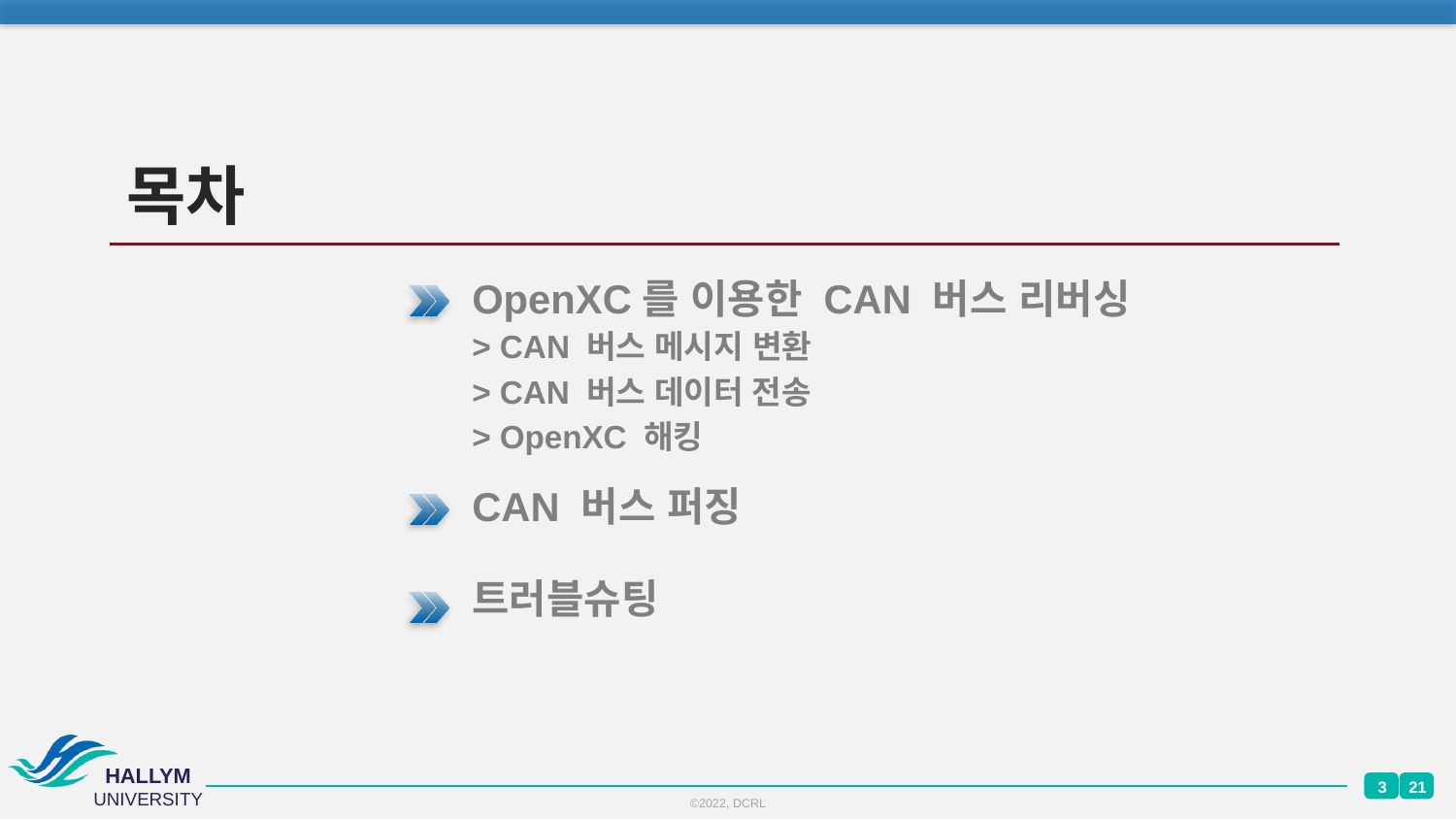

# 목차
OpenXC를 이용한 CAN 버스 리버싱

> CAN 버스 메시지 변환
> CAN 버스 데이터 전송
> OpenXC 해킹
CAN 버스 퍼징

트러블슈팅